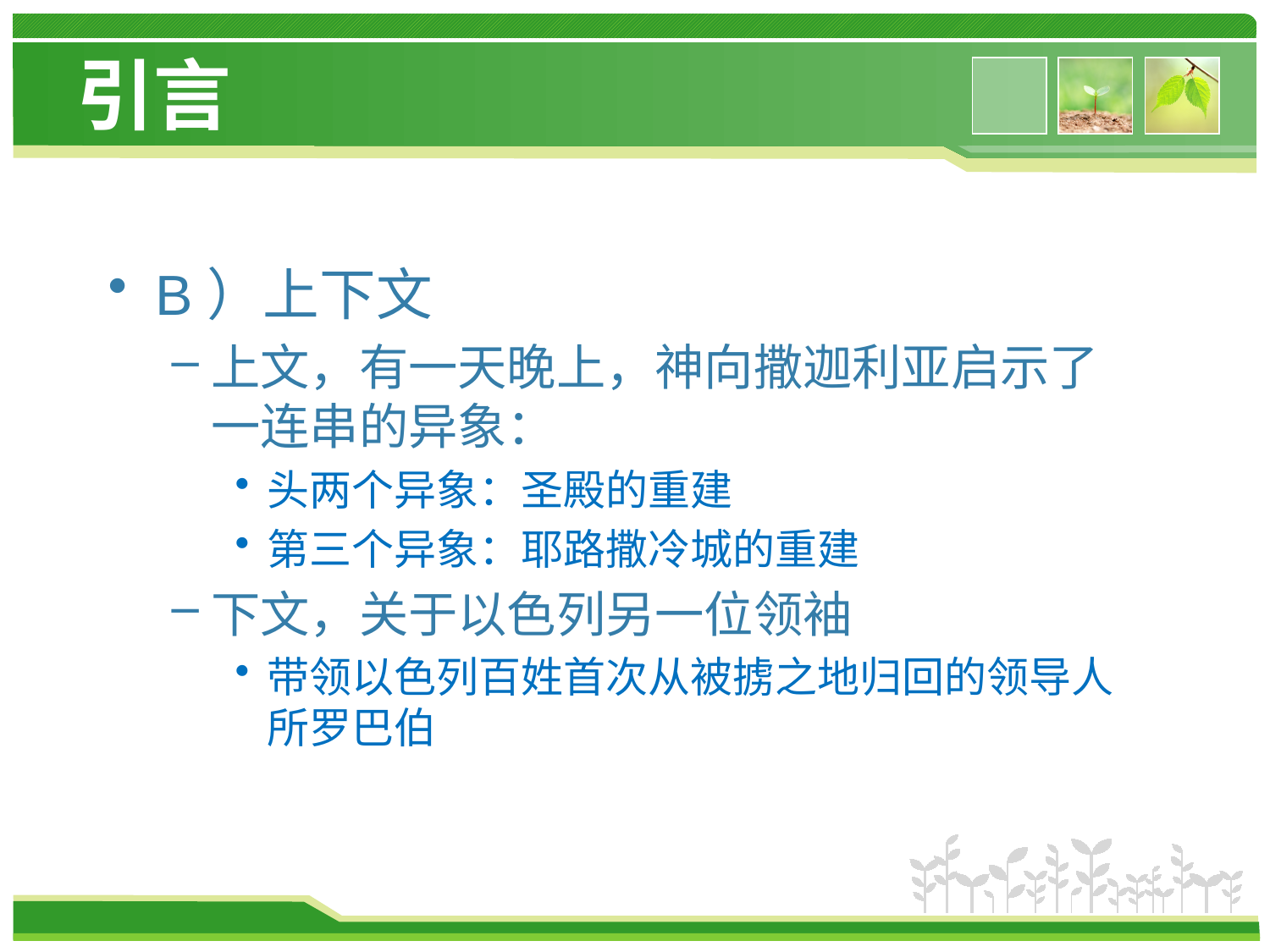

# 引言
B）上下文
上文，有一天晚上，神向撒迦利亚启示了一连串的异象：
头两个异象：圣殿的重建
第三个异象：耶路撒冷城的重建
下文，关于以色列另一位领袖
带领以色列百姓首次从被掳之地归回的领导人所罗巴伯